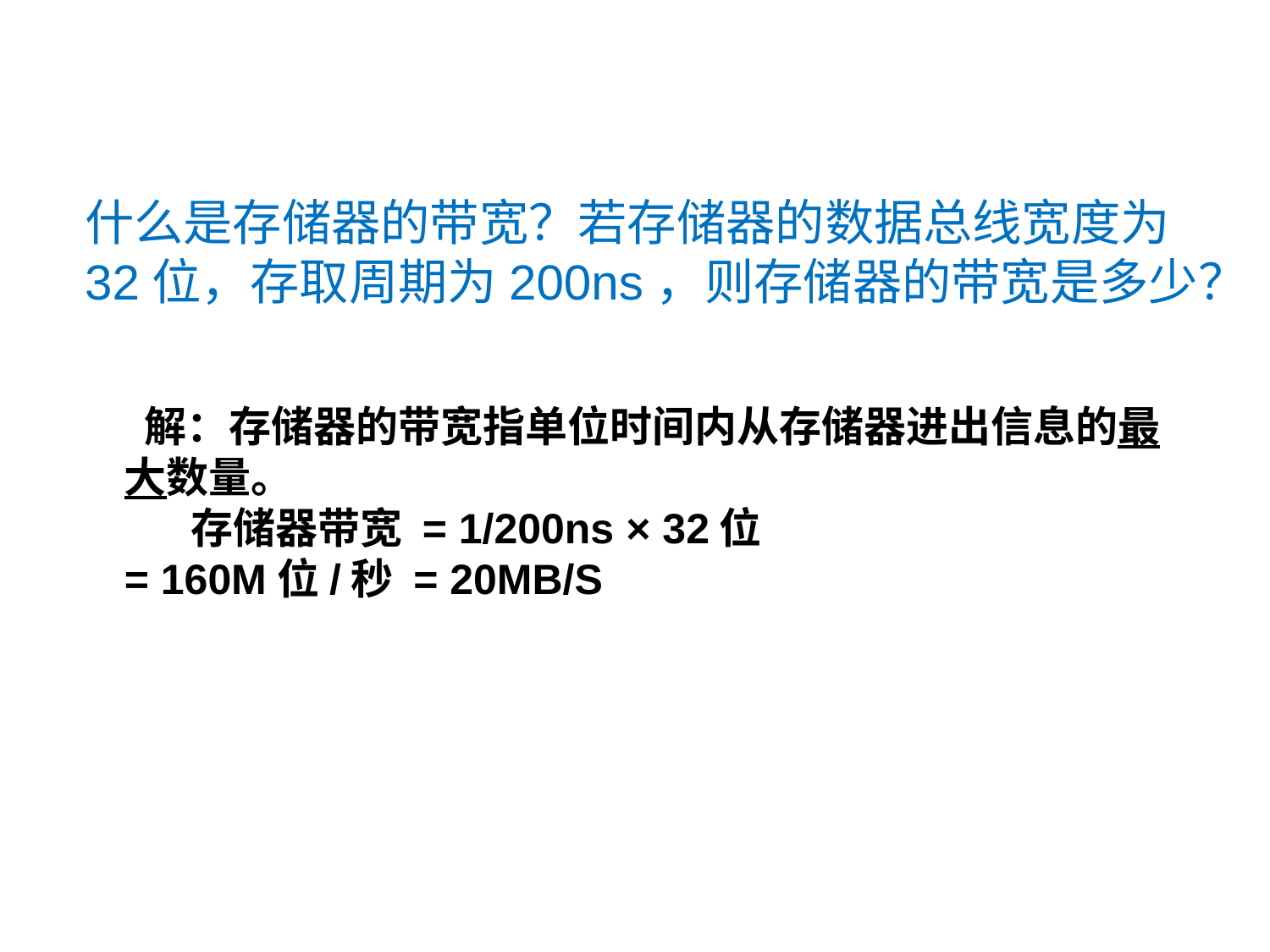

# 什么是存储器的带宽？若存储器的数据总线宽度为32位，存取周期为200ns，则存储器的带宽是多少？
 解：存储器的带宽指单位时间内从存储器进出信息的最大数量。
       存储器带宽 = 1/200ns × 32位
= 160M位/秒 = 20MB/S